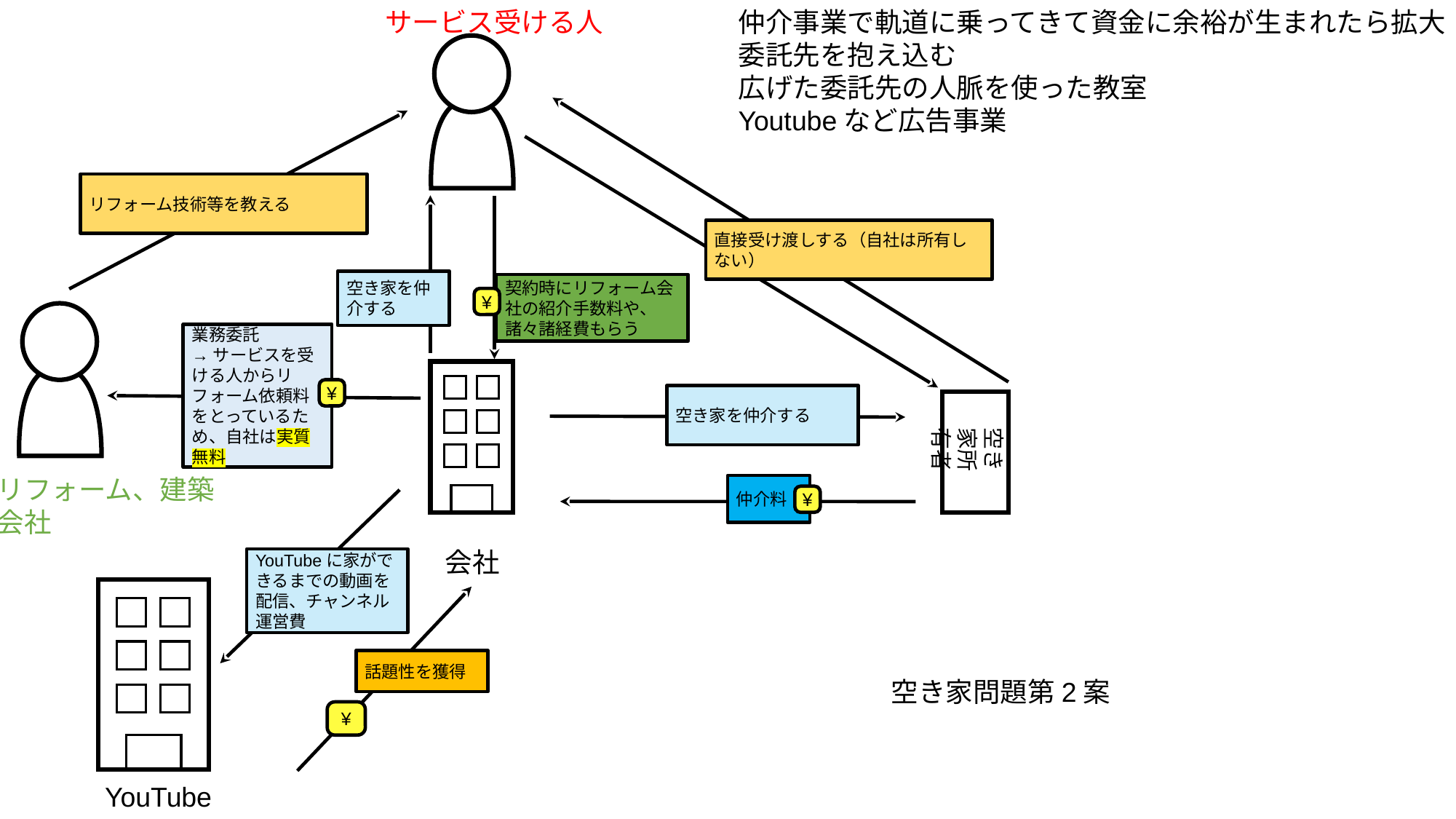

仲介事業で軌道に乗ってきて資金に余裕が生まれたら拡大
委託先を抱え込む
広げた委託先の人脈を使った教室
Youtubeなど広告事業

サービス受ける人

リフォーム技術等を教える
直接受け渡しする（自社は所有しない）
空き家を仲介する
契約時にリフォーム会社の紹介手数料や、諸々諸経費もらう
¥

業務委託
→サービスを受ける人からリフォーム依頼料をとっているため、自社は実質無料

¥
空き家を仲介する

空き家所有者
リフォーム、建築会社
仲介料
¥
会社
YouTubeに家ができるまでの動画を配信、チャンネル運営費

話題性を獲得
空き家問題第2案
¥
YouTube